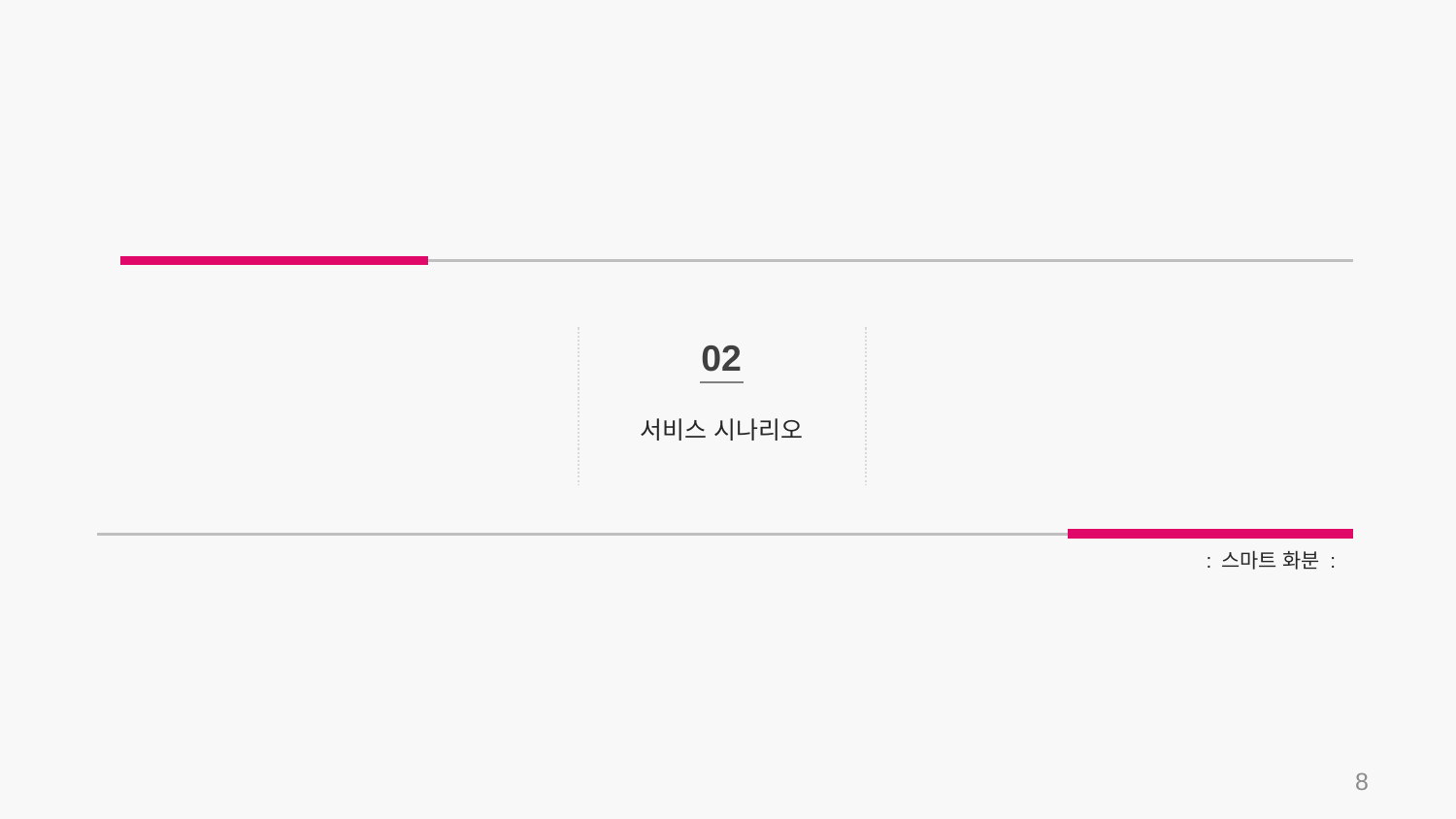

02
서비스 시나리오
: 스마트 화분 :
8